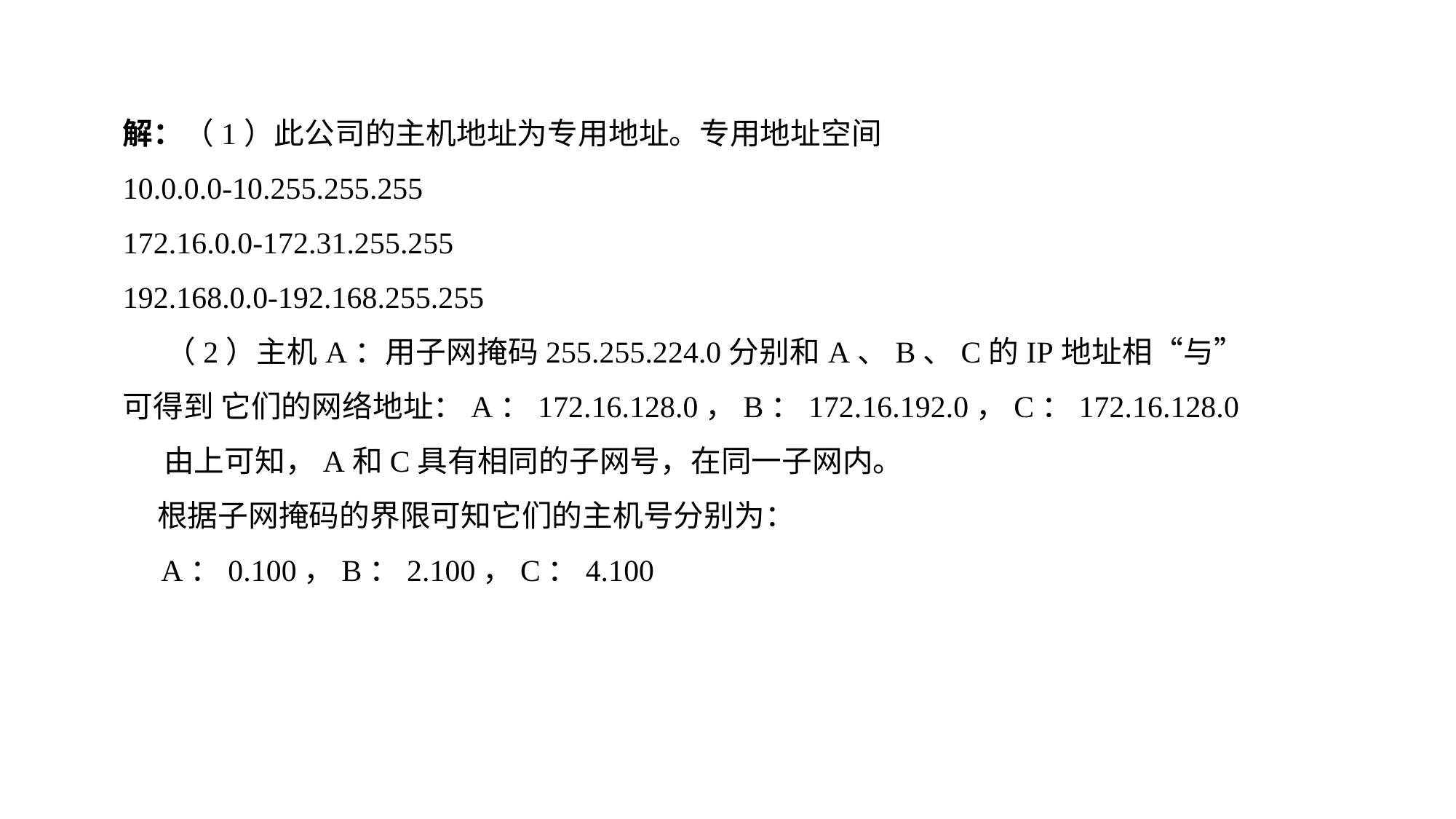

解：（1）此公司的主机地址为专用地址。专用地址空间
10.0.0.0-10.255.255.255
172.16.0.0-172.31.255.255
192.168.0.0-192.168.255.255
     （2）主机A：用子网掩码255.255.224.0分别和A、B、C的IP地址相“与”可得到 它们的网络地址：A：172.16.128.0，B：172.16.192.0，C：172.16.128.0
     由上可知，A和C具有相同的子网号，在同一子网内。
    根据子网掩码的界限可知它们的主机号分别为：
     A：0.100，B：2.100，C：4.100